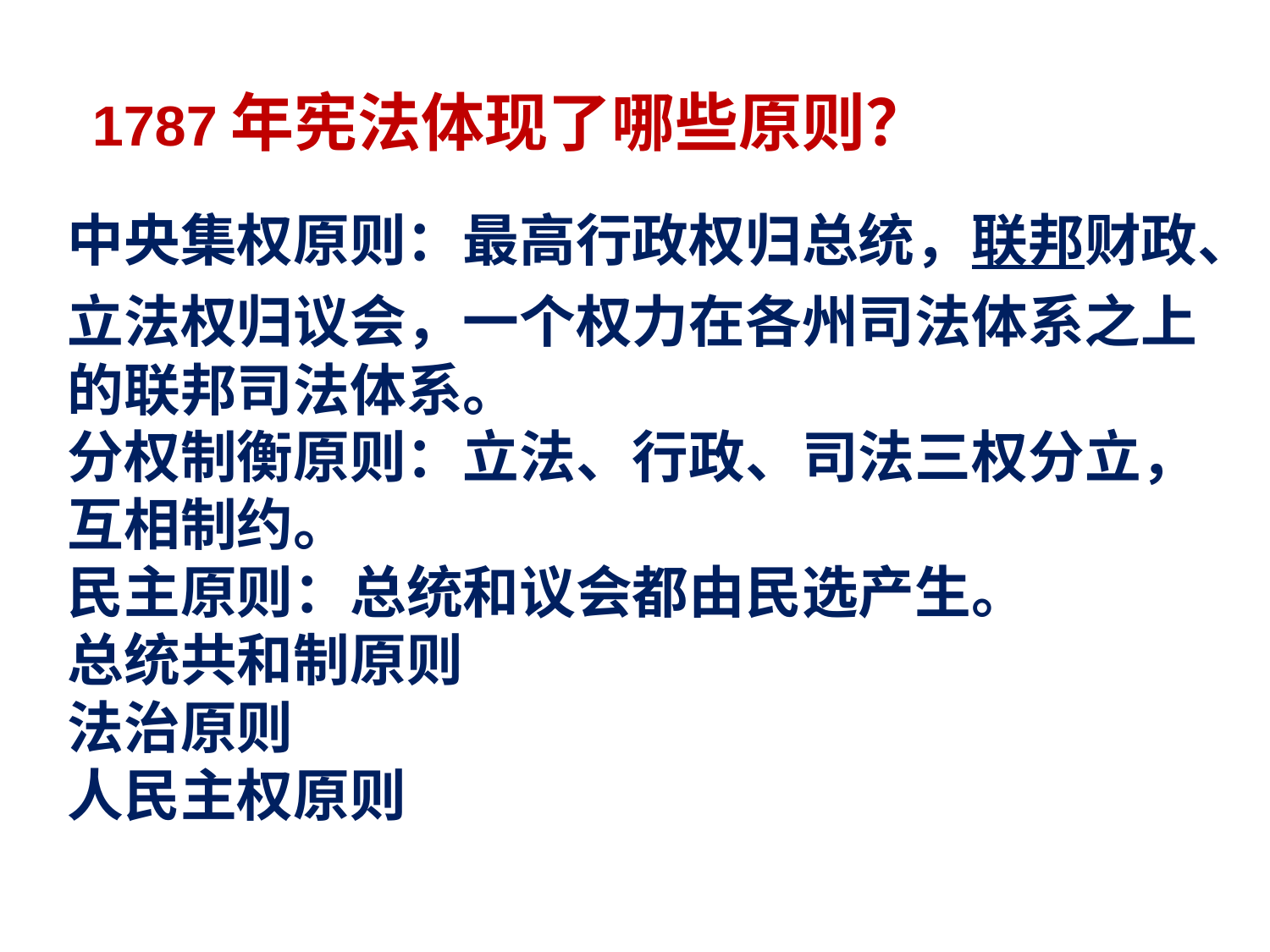

1787年宪法体现了哪些原则？
中央集权原则：最高行政权归总统，联邦财政、立法权归议会，一个权力在各州司法体系之上的联邦司法体系。
分权制衡原则：立法、行政、司法三权分立，互相制约。
民主原则：总统和议会都由民选产生。
总统共和制原则
法治原则
人民主权原则